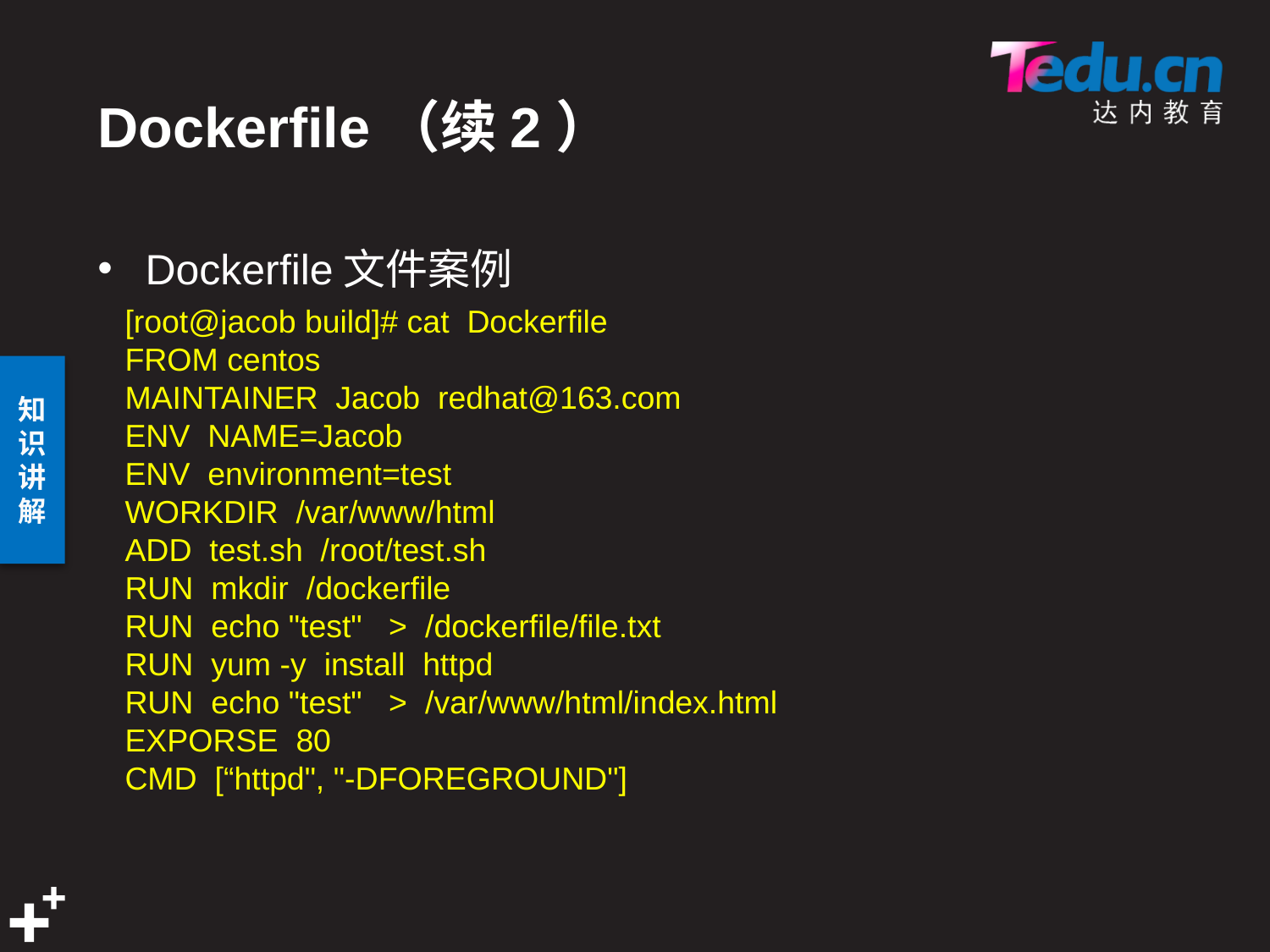

# Dockerfile（续2）
Dockerfile文件案例
[root@jacob build]# cat  Dockerfile
FROM centos
MAINTAINER  Jacob  redhat@163.com
ENV  NAME=Jacob
ENV  environment=test
WORKDIR  /var/www/html
ADD  test.sh  /root/test.sh
RUN  mkdir  /dockerfile
RUN  echo "test"   >  /dockerfile/file.txt
RUN  yum -y  install  httpd
RUN  echo "test"   >  /var/www/html/index.html
EXPORSE  80
CMD  [“httpd", "-DFOREGROUND"]